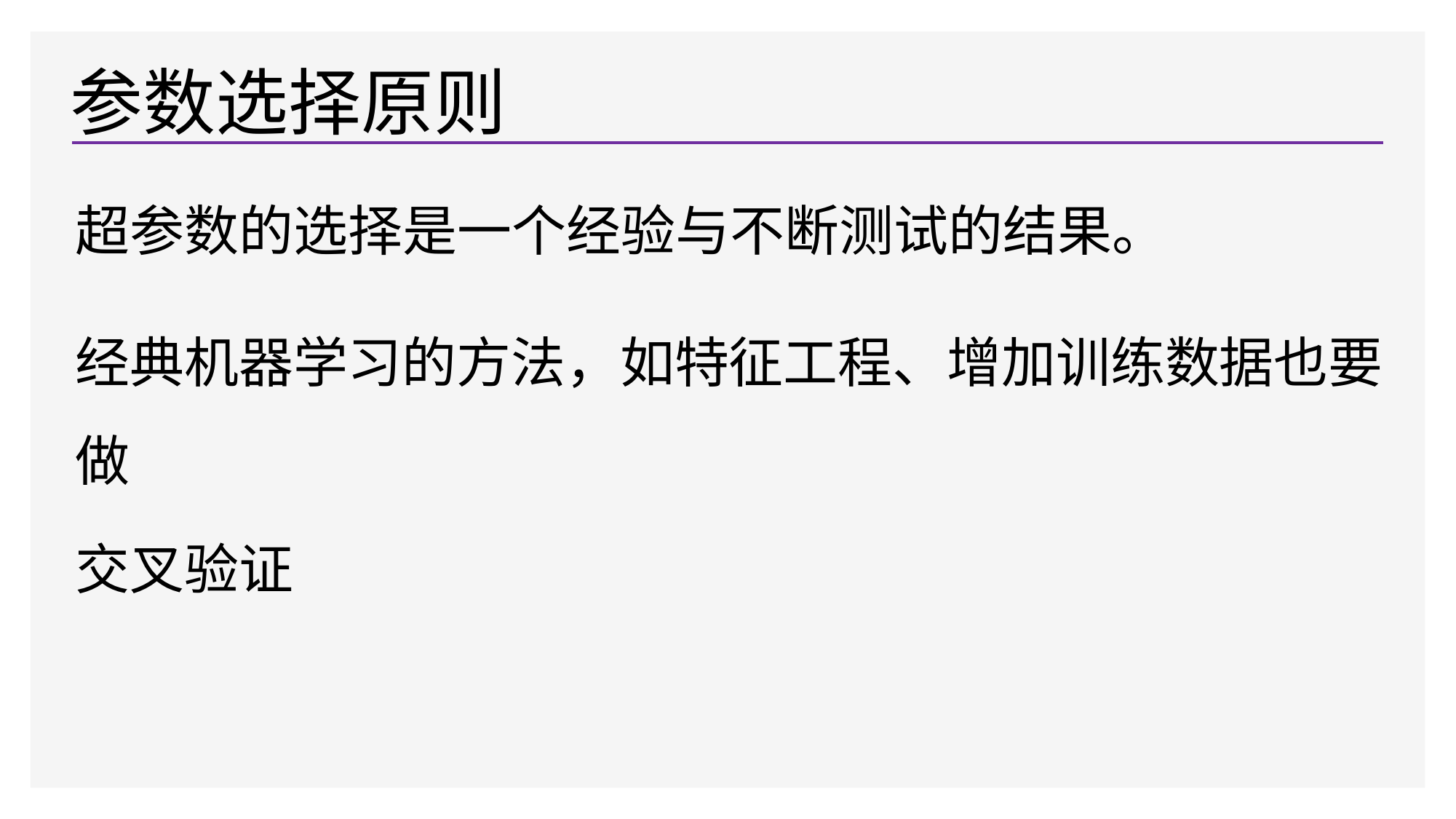

# 参数选择原则
超参数的选择是一个经验与不断测试的结果。
经典机器学习的方法，如特征工程、增加训练数据也要 做

交叉验证